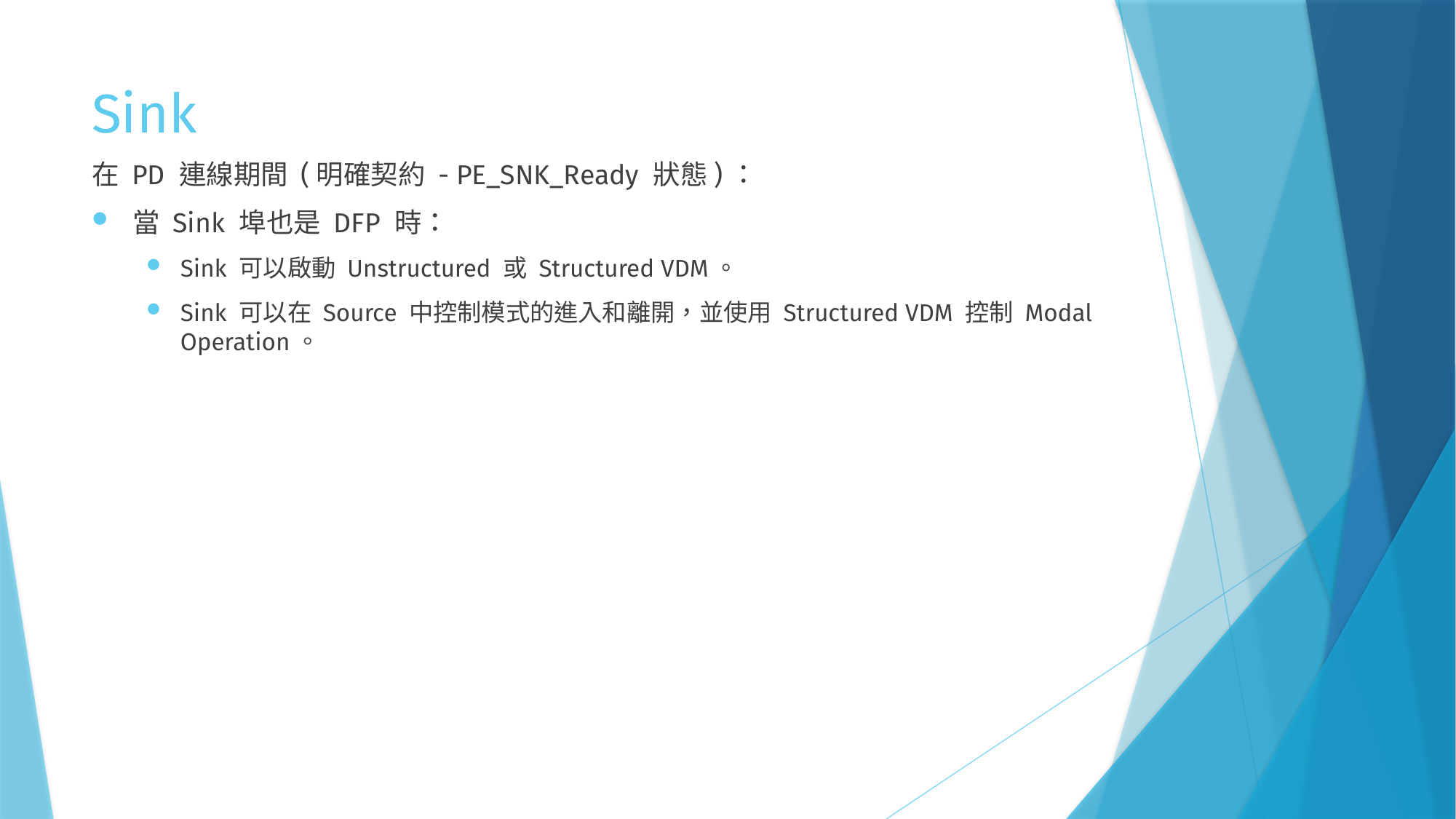

# Sink
在 PD 連線期間 (明確契約 - PE_SNK_Ready 狀態)：
當 Sink 埠也是 DFP 時：
Sink 可以啟動 Unstructured 或 Structured VDM。
Sink 可以在 Source 中控制模式的進入和離開，並使用 Structured VDM 控制 Modal Operation。